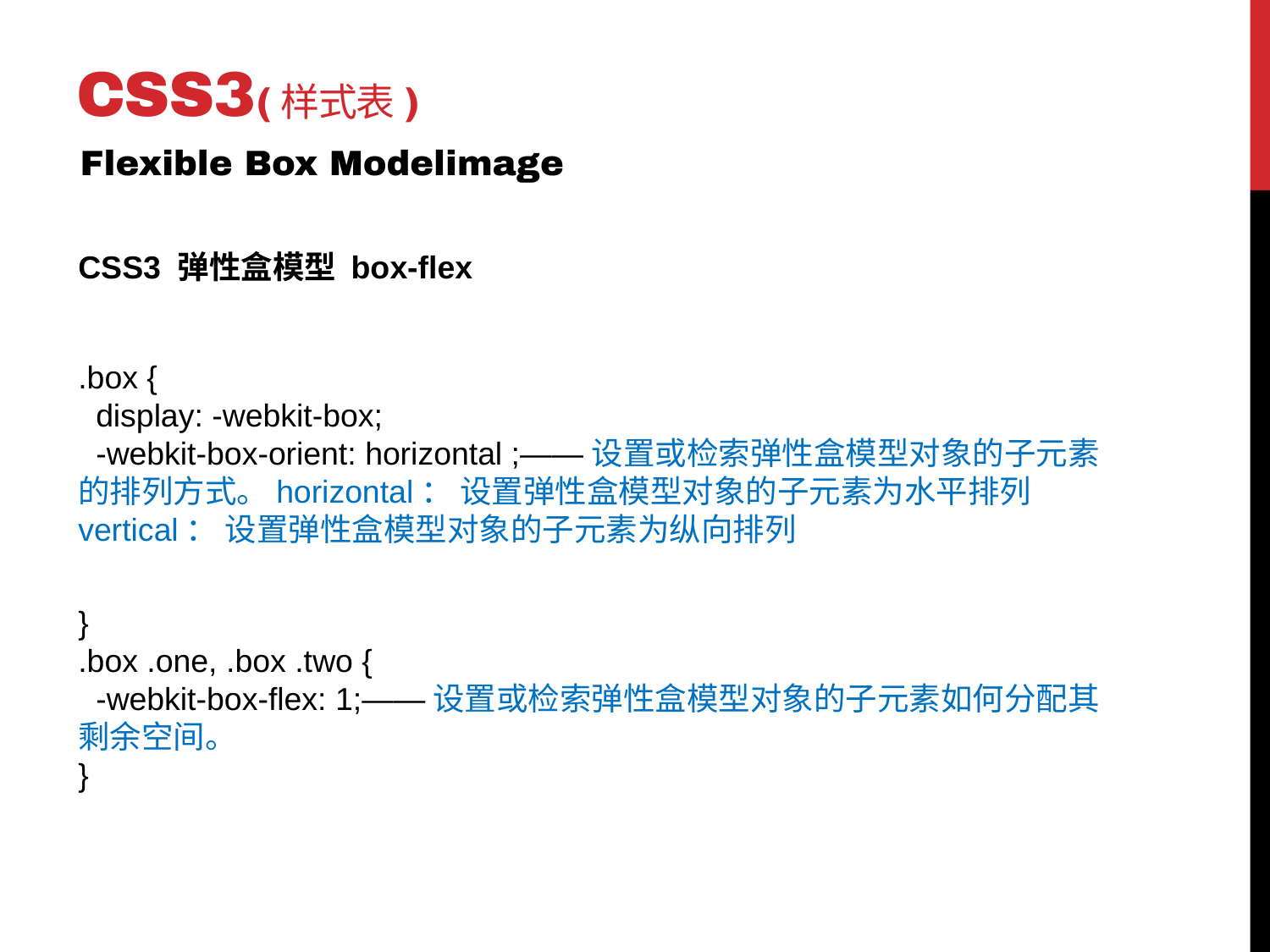

# CSS3(样式表)
Flexible Box Modelimage
CSS3 弹性盒模型 box-flex

.box {
  display: -webkit-box;
  -webkit-box-orient: horizontal ;——设置或检索弹性盒模型对象的子元素的排列方式。horizontal： 设置弹性盒模型对象的子元素为水平排列 vertical： 设置弹性盒模型对象的子元素为纵向排列
}
.box .one, .box .two {
  -webkit-box-flex: 1;——设置或检索弹性盒模型对象的子元素如何分配其剩余空间。
}